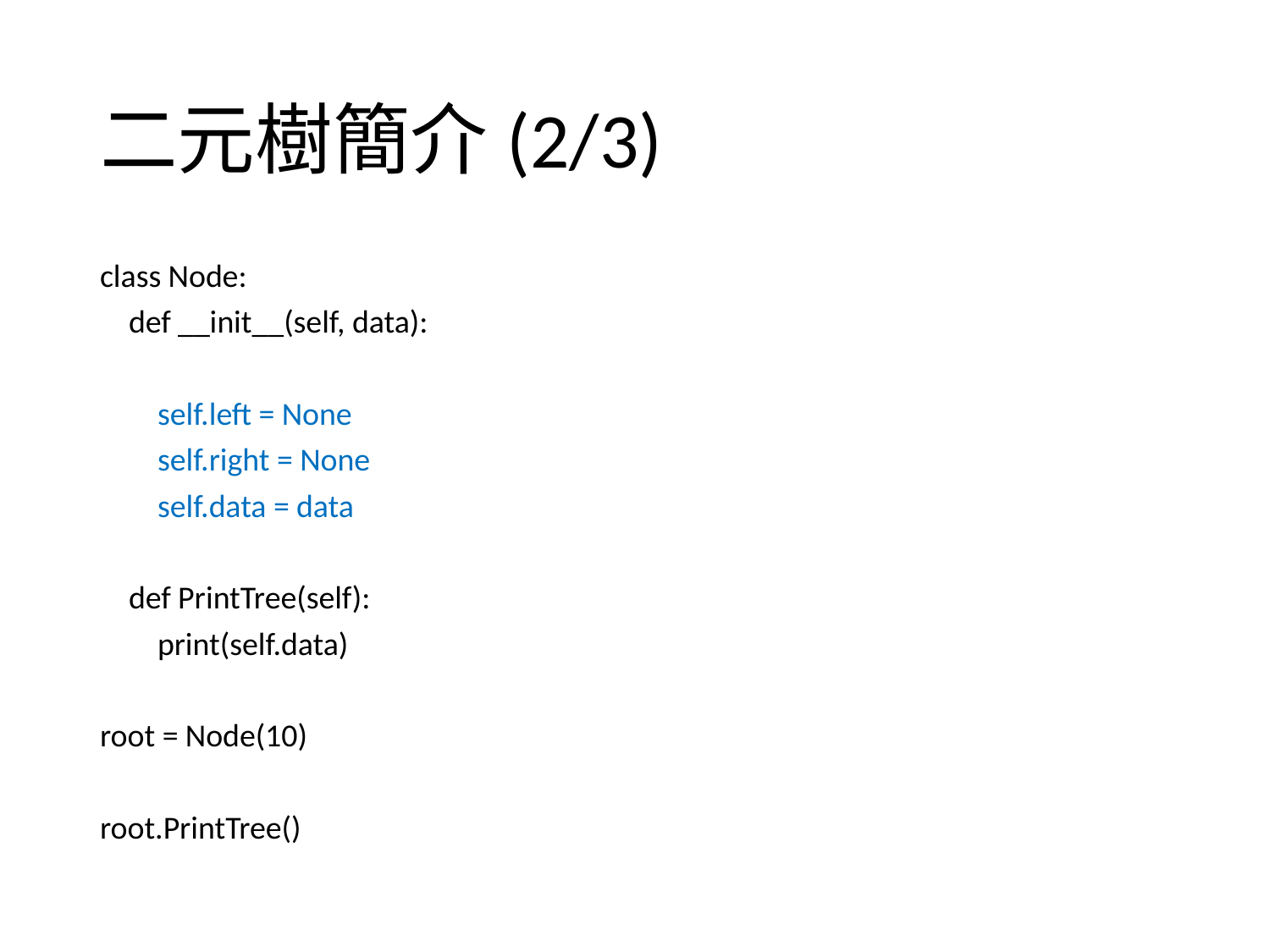

# 二元樹簡介(2/3)
class Node:
    def __init__(self, data):

        self.left = None
        self.right = None
        self.data = data

    def PrintTree(self):
        print(self.data)

root = Node(10)

root.PrintTree()